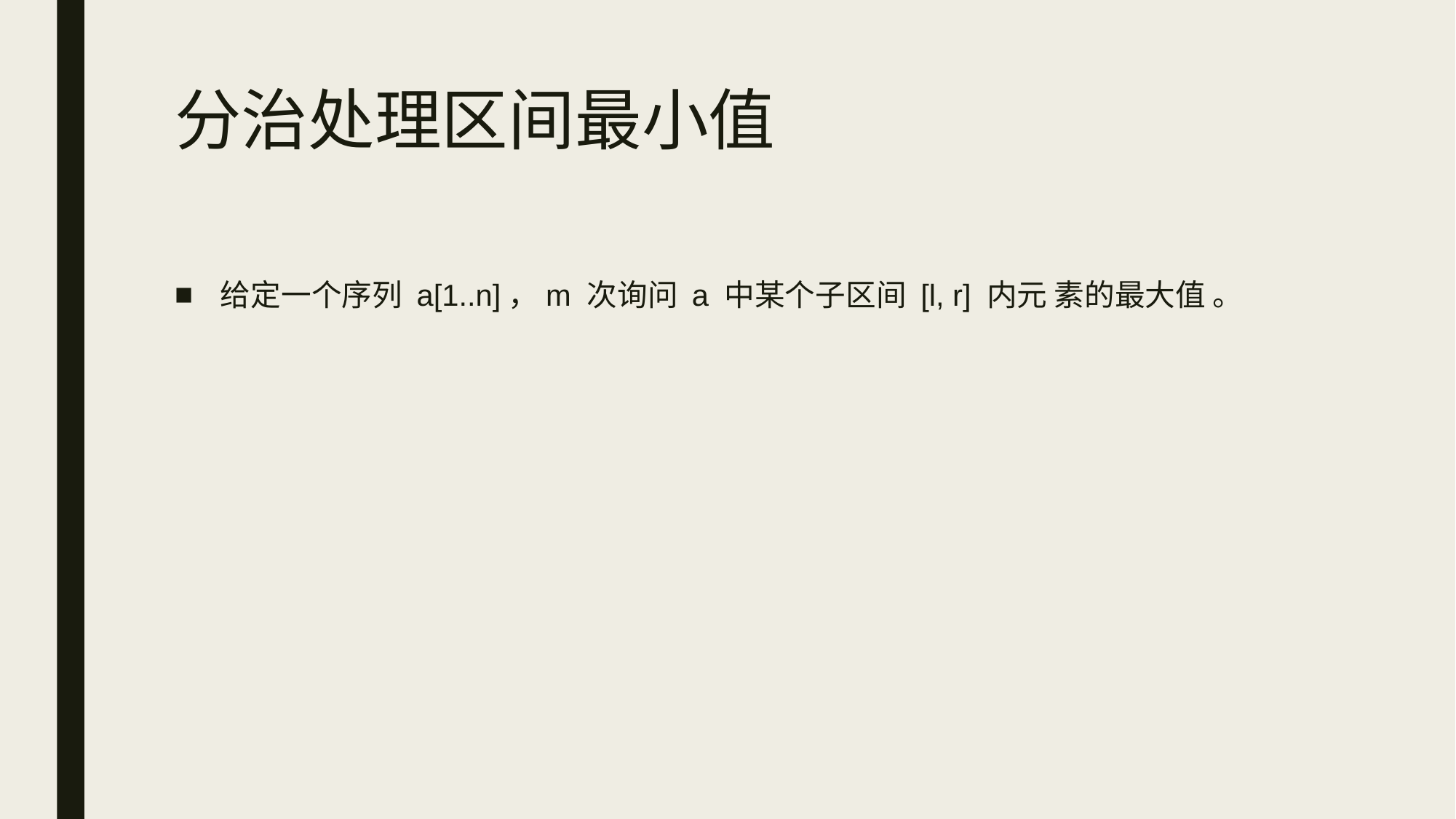

# 分治处理区间最小值
给定一个序列 a[1..n]，m 次询问 a 中某个子区间 [l, r] 内元 素的最大值 。